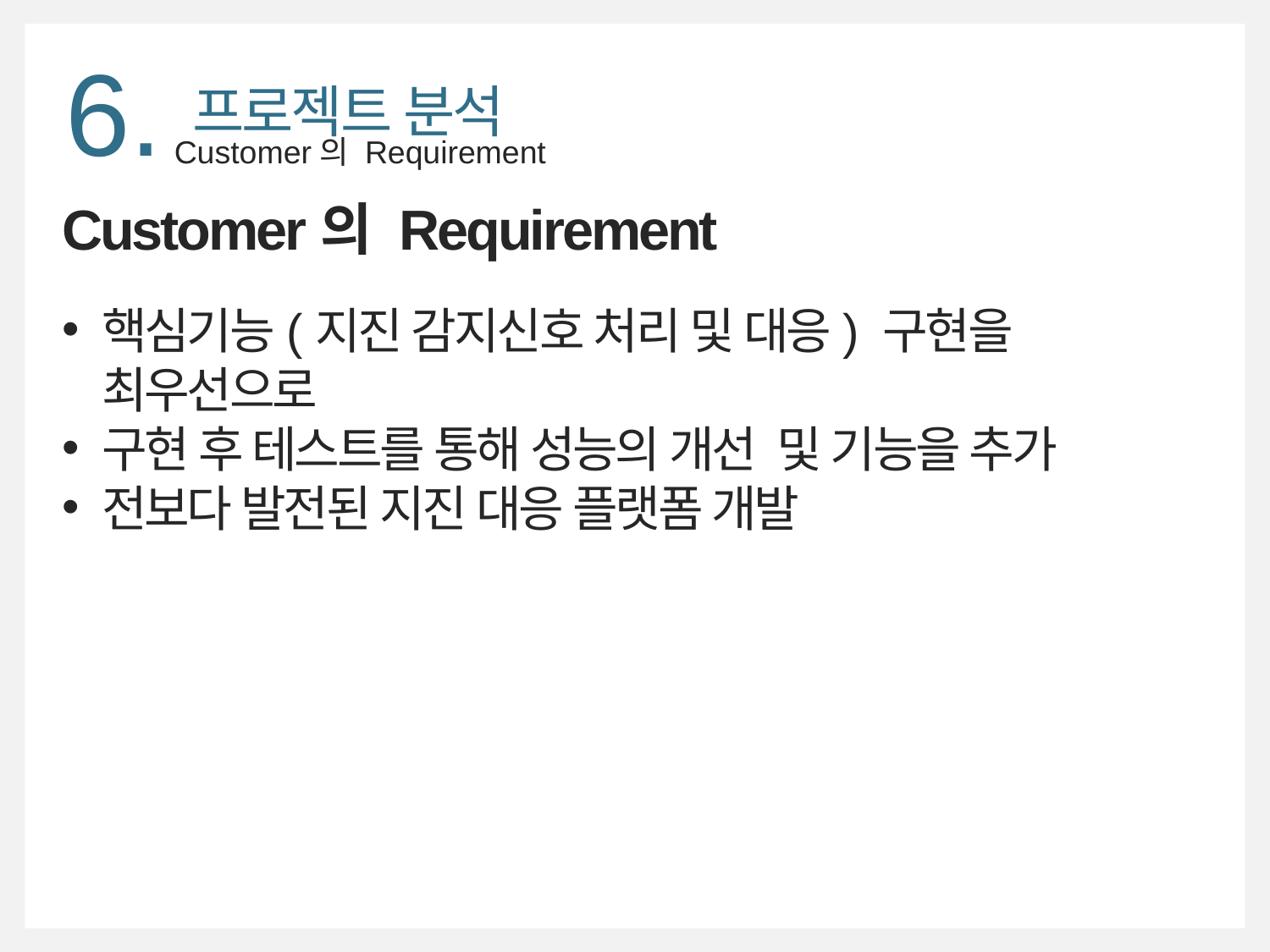

6.
프로젝트 분석
Customer의 Requirement
Customer의 Requirement

핵심기능(지진 감지신호 처리 및 대응) 구현을 최우선으로
구현 후 테스트를 통해 성능의 개선  및 기능을 추가
전보다 발전된 지진 대응 플랫폼 개발